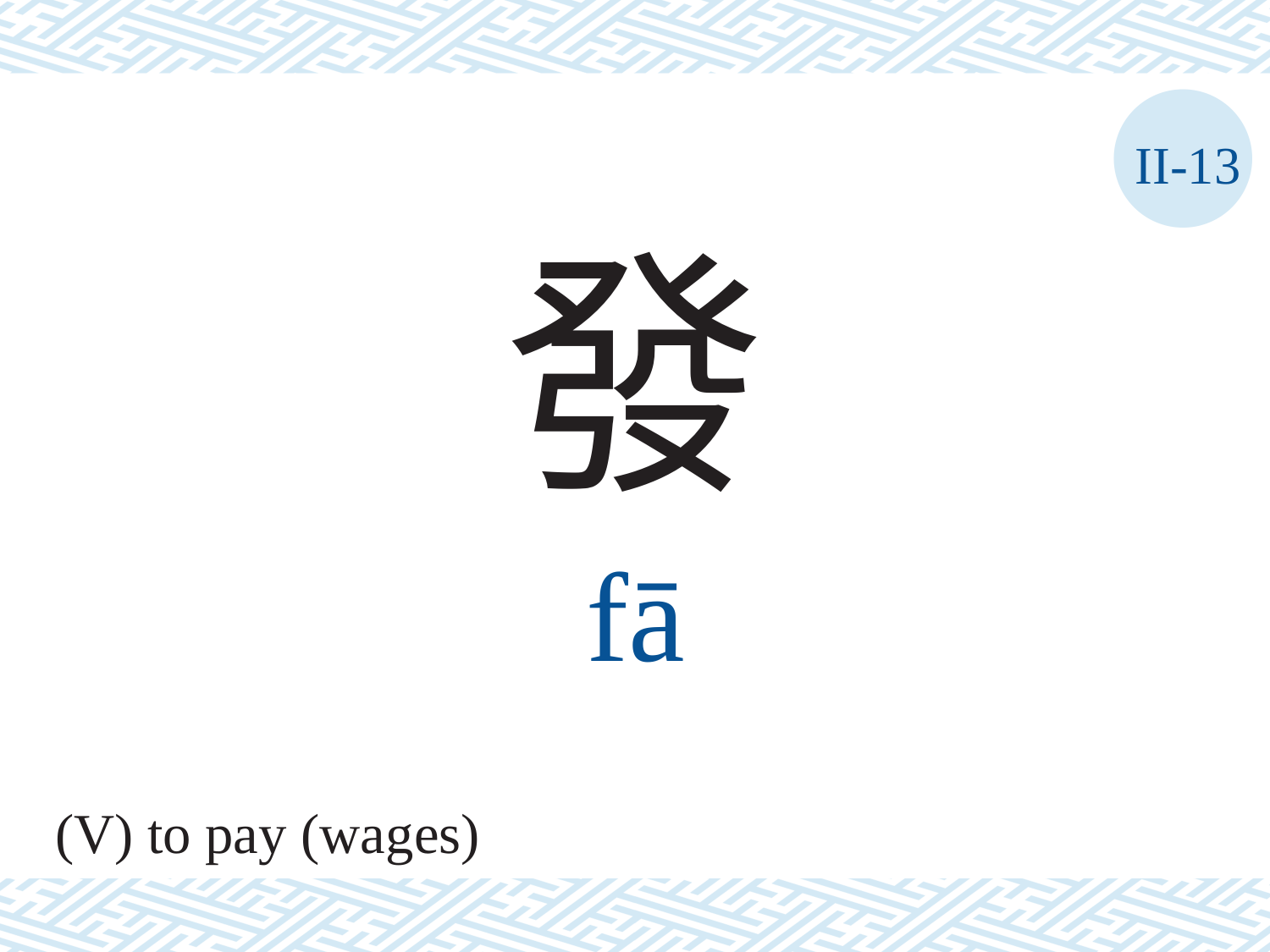

II-13
發
fā
(V) to pay (wages)